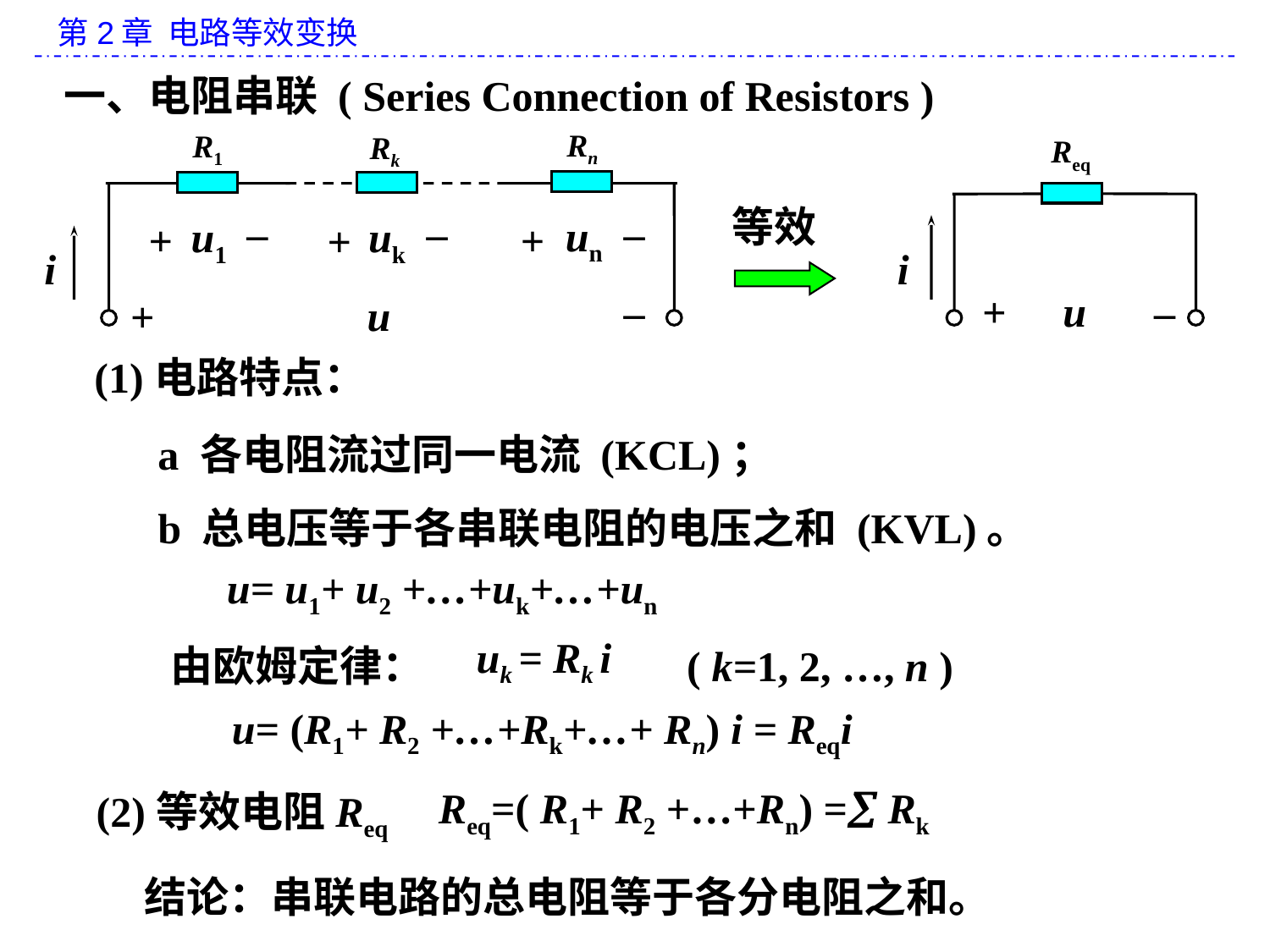

一、电阻串联 ( Series Connection of Resistors )
Rn
R1
Rk

_
_
_
un
u1
uk
+
+
+

i
_
u
+

Req

i

_
u
+

等效

(1)电路特点：
a 各电阻流过同一电流 (KCL)；
b 总电压等于各串联电阻的电压之和 (KVL)。
 u= u1+ u2 +…+uk+…+un
uk = Rk i
 由欧姆定律：
( k=1, 2, …, n )
u= (R1+ R2 +…+Rk+…+ Rn) i = Reqi
Req=( R1+ R2 +…+Rn) =∑ Rk
(2)等效电阻Req
    结论：串联电路的总电阻等于各分电阻之和。